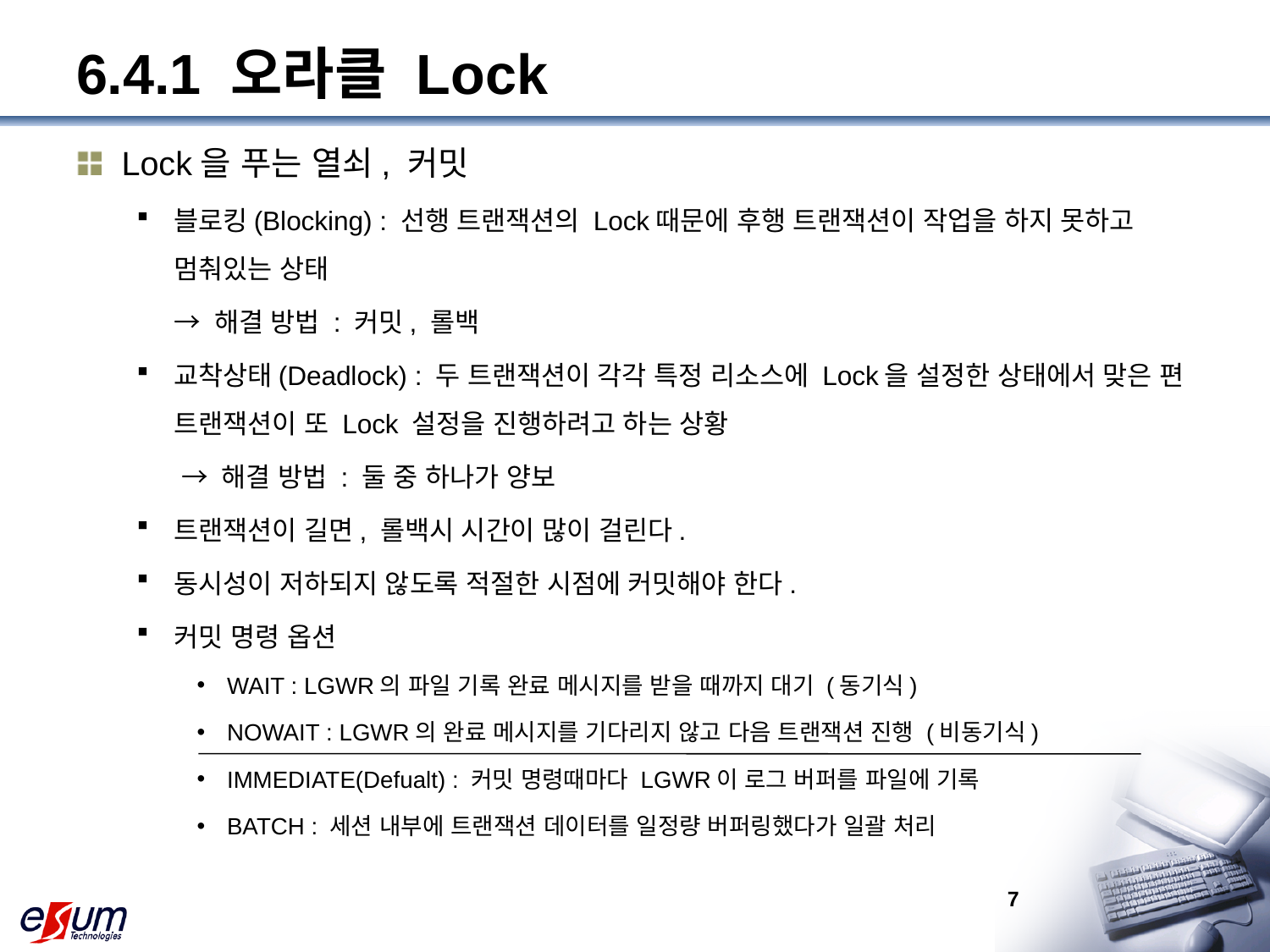

# 6.4.1 오라클 Lock
Lock을 푸는 열쇠, 커밋
블로킹(Blocking) : 선행 트랜잭션의 Lock때문에 후행 트랜잭션이 작업을 하지 못하고 멈춰있는 상태
	→ 해결 방법 : 커밋, 롤백
교착상태(Deadlock) : 두 트랜잭션이 각각 특정 리소스에 Lock을 설정한 상태에서 맞은 편 트랜잭션이 또 Lock 설정을 진행하려고 하는 상황
	 → 해결 방법 : 둘 중 하나가 양보
트랜잭션이 길면, 롤백시 시간이 많이 걸린다.
동시성이 저하되지 않도록 적절한 시점에 커밋해야 한다.
커밋 명령 옵션
WAIT : LGWR의 파일 기록 완료 메시지를 받을 때까지 대기 (동기식)
NOWAIT : LGWR의 완료 메시지를 기다리지 않고 다음 트랜잭션 진행 (비동기식)
IMMEDIATE(Defualt) : 커밋 명령때마다 LGWR이 로그 버퍼를 파일에 기록
BATCH : 세션 내부에 트랜잭션 데이터를 일정량 버퍼링했다가 일괄 처리

7